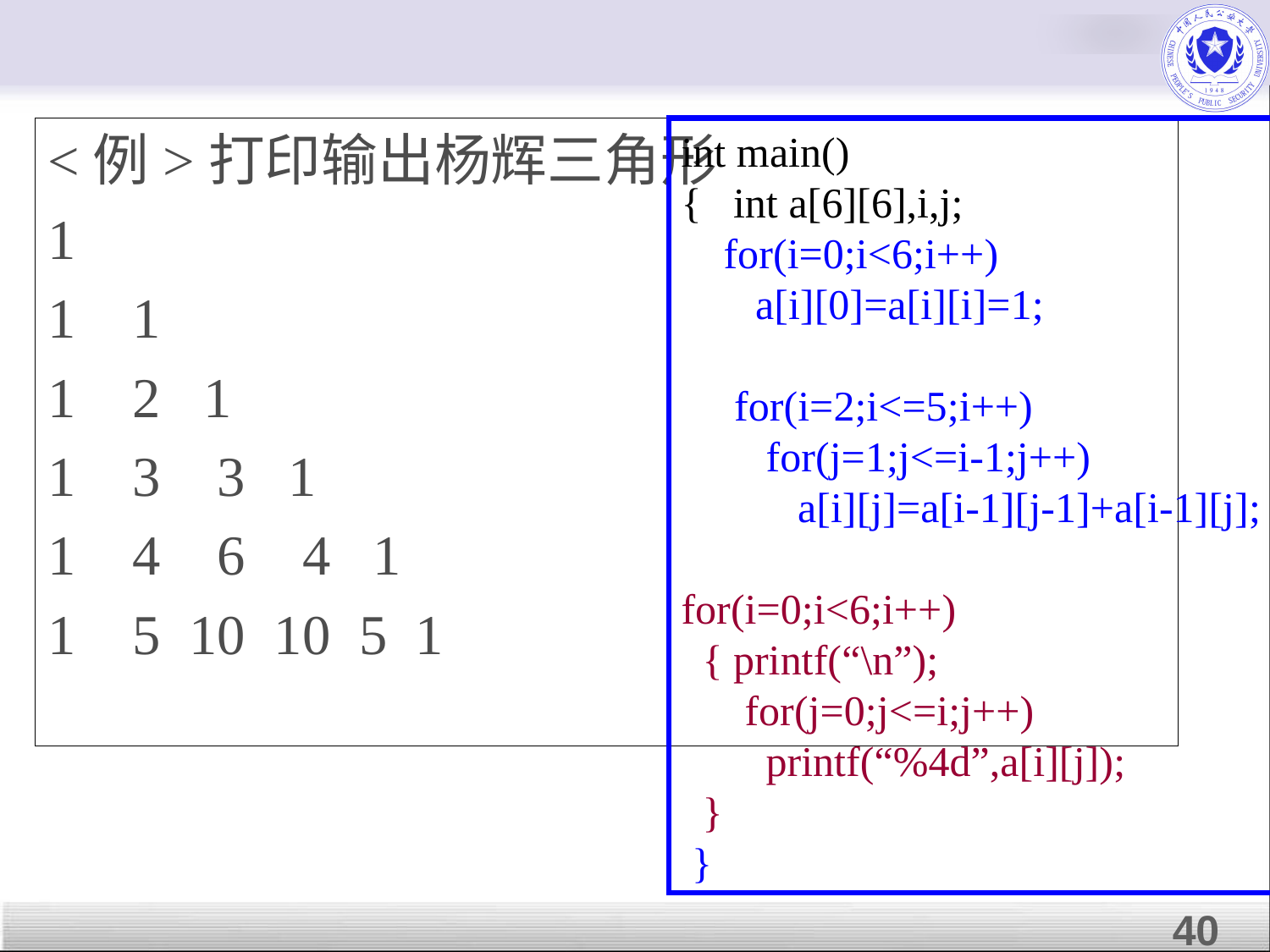

int main()
{   int a[6][6],i,j;
    for(i=0;i<6;i++)
       a[i][0]=a[i][i]=1;

     for(i=2;i<=5;i++)
        for(j=1;j<=i-1;j++)
           a[i][j]=a[i-1][j-1]+a[i-1][j];

for(i=0;i<6;i++)
  { printf(“\n”);
      for(j=0;j<=i;j++)
        printf(“%4d”,a[i][j]);
  }
 }
<例>打印输出杨辉三角形
1
1	1
1    2   1
1    3    3   1
1    4    6    4   1
1    5  10  10  5  1